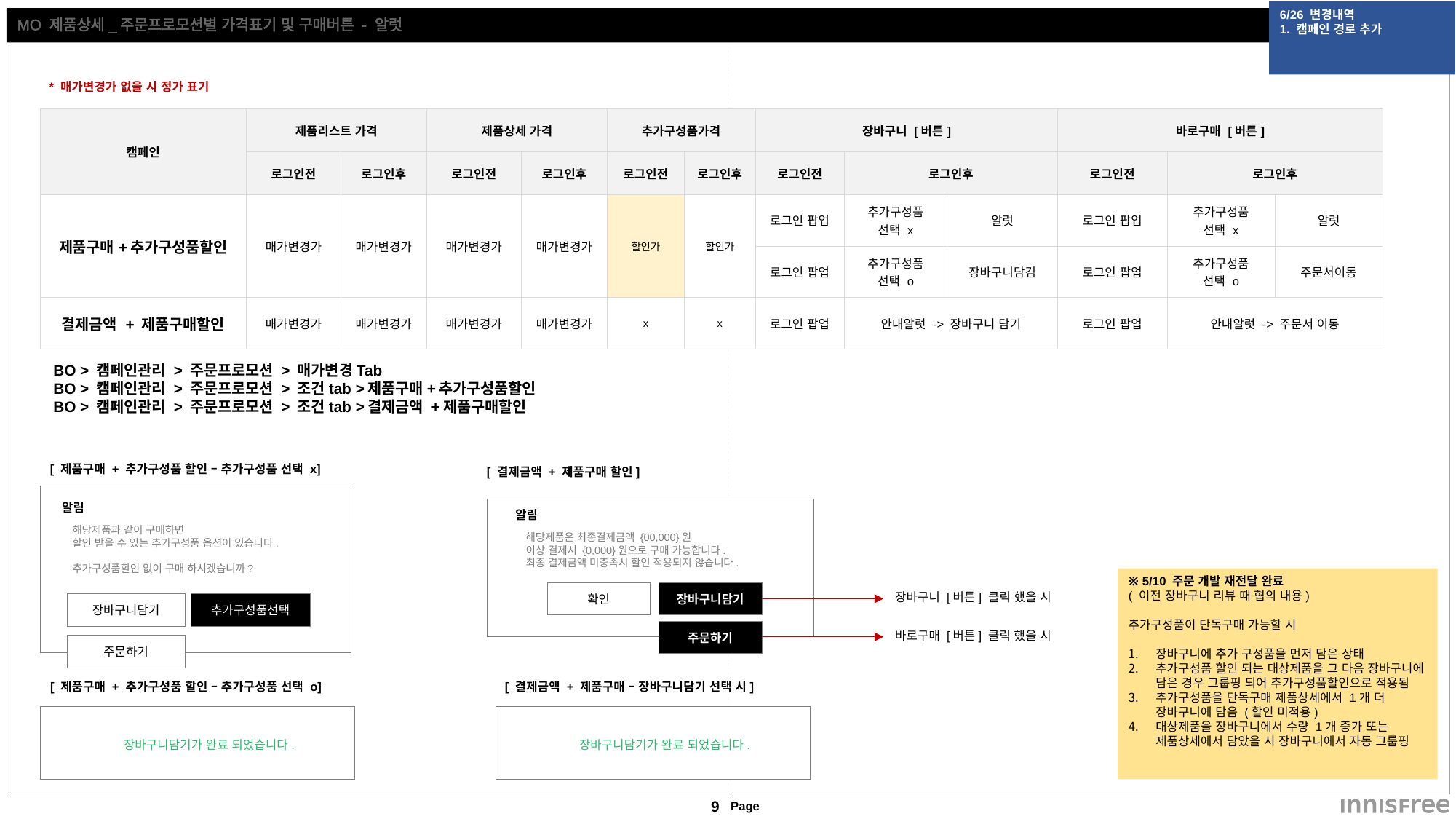

6/26 변경내역
1. 캠페인 경로 추가
# MO 제품상세_주문프로모션별 가격표기 및 구매버튼 - 알럿
* 매가변경가 없을 시 정가 표기
| 캠페인 | 제품리스트 가격 |  | 제품상세 가격 |  | 추가구성품가격 |  | 장바구니 [버튼] |  |  | 바로구매 [버튼] |  |  |
| --- | --- | --- | --- | --- | --- | --- | --- | --- | --- | --- | --- | --- |
|  | 로그인전 | 로그인후 | 로그인전 | 로그인후 | 로그인전 | 로그인후 | 로그인전 | 로그인후 |  | 로그인전 | 로그인후 |  |
| 제품구매+추가구성품할인 | 매가변경가 | 매가변경가 | 매가변경가 | 매가변경가 | 할인가 | 할인가 | 로그인 팝업 | 추가구성품 선택 x | 알럿 | 로그인 팝업 | 추가구성품 선택 x | 알럿 |
|  |  |  |  |  |  |  | 로그인 팝업 | 추가구성품 선택 o | 장바구니담김 | 로그인 팝업 | 추가구성품 선택 o | 주문서이동 |
| 결제금액 + 제품구매할인 | 매가변경가 | 매가변경가 | 매가변경가 | 매가변경가 | x | x | 로그인 팝업 | 안내알럿 -> 장바구니 담기 |  | 로그인 팝업 | 안내알럿 -> 주문서 이동 |  |
BO > 캠페인관리 > 주문프로모션 > 매가변경Tab
BO > 캠페인관리 > 주문프로모션 > 조건tab >제품구매+추가구성품할인
BO > 캠페인관리 > 주문프로모션 > 조건tab >결제금액 +제품구매할인
[ 제품구매 + 추가구성품 할인 – 추가구성품 선택 x]
[ 결제금액 + 제품구매 할인]

알림

알림
해당제품과 같이 구매하면
할인 받을 수 있는 추가구성품 옵션이 있습니다.

추가구성품할인 없이 구매 하시겠습니까?
해당제품은 최종결제금액 {00,000}원
이상 결제시 {0,000}원으로 구매 가능합니다.
최종 결제금액 미충족시 할인 적용되지 않습니다.
※ 5/10 주문 개발 재전달 완료
( 이전 장바구니 리뷰 때 협의 내용)

추가구성품이 단독구매 가능할 시

장바구니에 추가 구성품을 먼저 담은 상태
추가구성품 할인 되는 대상제품을 그 다음 장바구니에 담은 경우 그룹핑 되어 추가구성품할인으로 적용됨
추가구성품을 단독구매 제품상세에서 1개 더 장바구니에 담음 (할인 미적용)
대상제품을 장바구니에서 수량 1개 증가 또는 제품상세에서 담았을 시 장바구니에서 자동 그룹핑
확인
장바구니담기
장바구니 [버튼] 클릭 했을 시
장바구니담기
추가구성품선택
주문하기
바로구매 [버튼] 클릭 했을 시
주문하기
[ 제품구매 + 추가구성품 할인 – 추가구성품 선택 o]
[ 결제금액 + 제품구매 – 장바구니담기 선택 시]

장바구니담기가 완료 되었습니다.
장바구니담기가 완료 되었습니다.